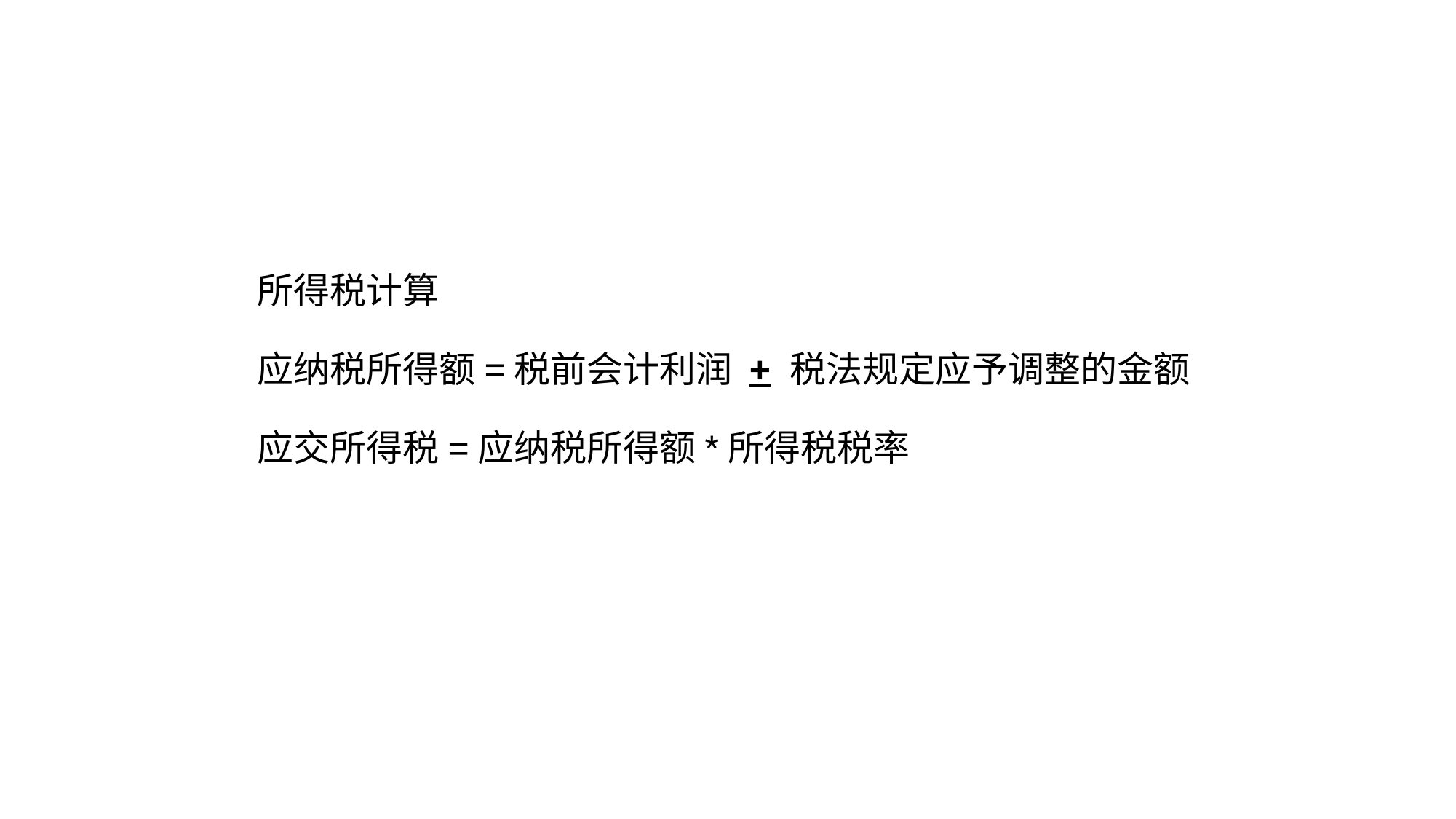

# 所得税计算 应纳税所得额=税前会计利润 + 税法规定应予调整的金额 应交所得税=应纳税所得额*所得税税率